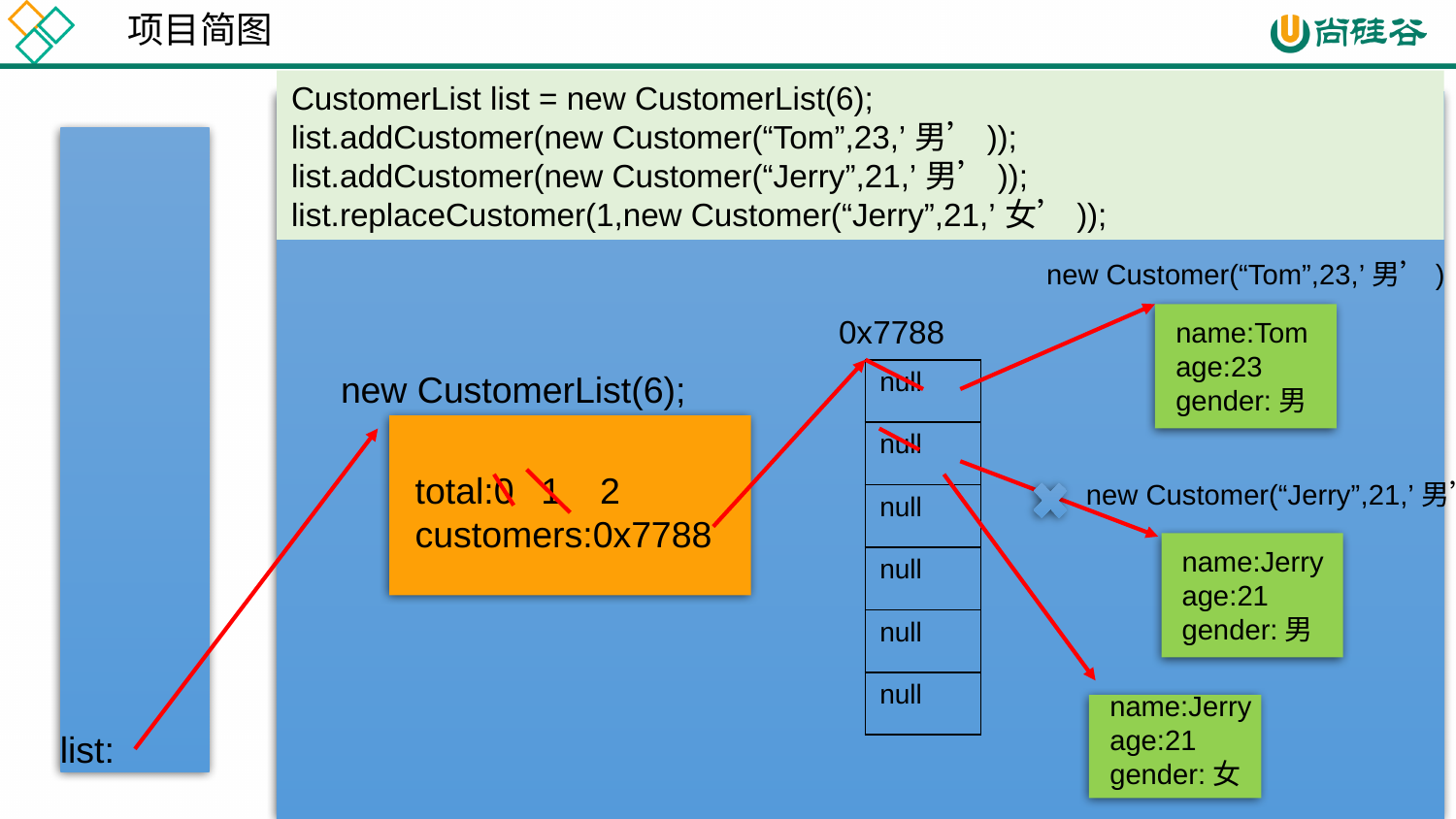

项目简图
CustomerList list = new CustomerList(6);
list.addCustomer(new Customer(“Tom”,23,’男’));
list.addCustomer(new Customer(“Jerry”,21,’男’));
list.replaceCustomer(1,new Customer(“Jerry”,21,’女’));

new Customer(“Tom”,23,’男’)
0x7788

name:Tom
age:23
gender:男
new CustomerList(6);
| null |
| --- |
| null |
| null |
| null |
| null |
| null |

total:0
customers:0x7788
1
2
new Customer(“Jerry”,21,’男’)

name:Jerry
age:21
gender:男
name:Jerry
age:21
gender:女

list: